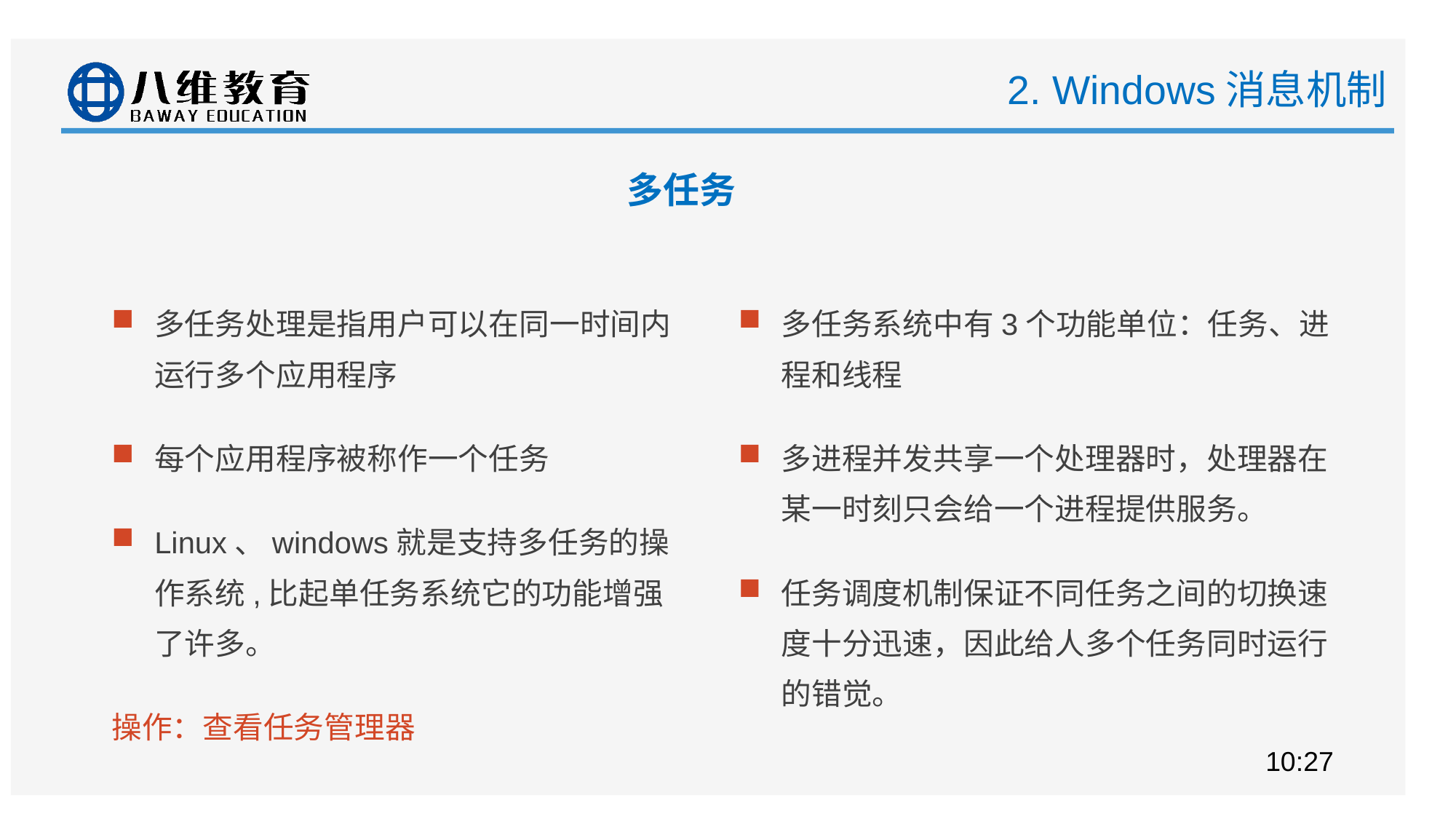

# 2. Windows消息机制
多任务

多任务处理是指用户可以在同一时间内运行多个应用程序
每个应用程序被称作一个任务
Linux、windows就是支持多任务的操作系统,比起单任务系统它的功能增强了许多。
操作：查看任务管理器
多任务系统中有3个功能单位：任务、进程和线程
多进程并发共享一个处理器时，处理器在某一时刻只会给一个进程提供服务。
任务调度机制保证不同任务之间的切换速度十分迅速，因此给人多个任务同时运行的错觉。